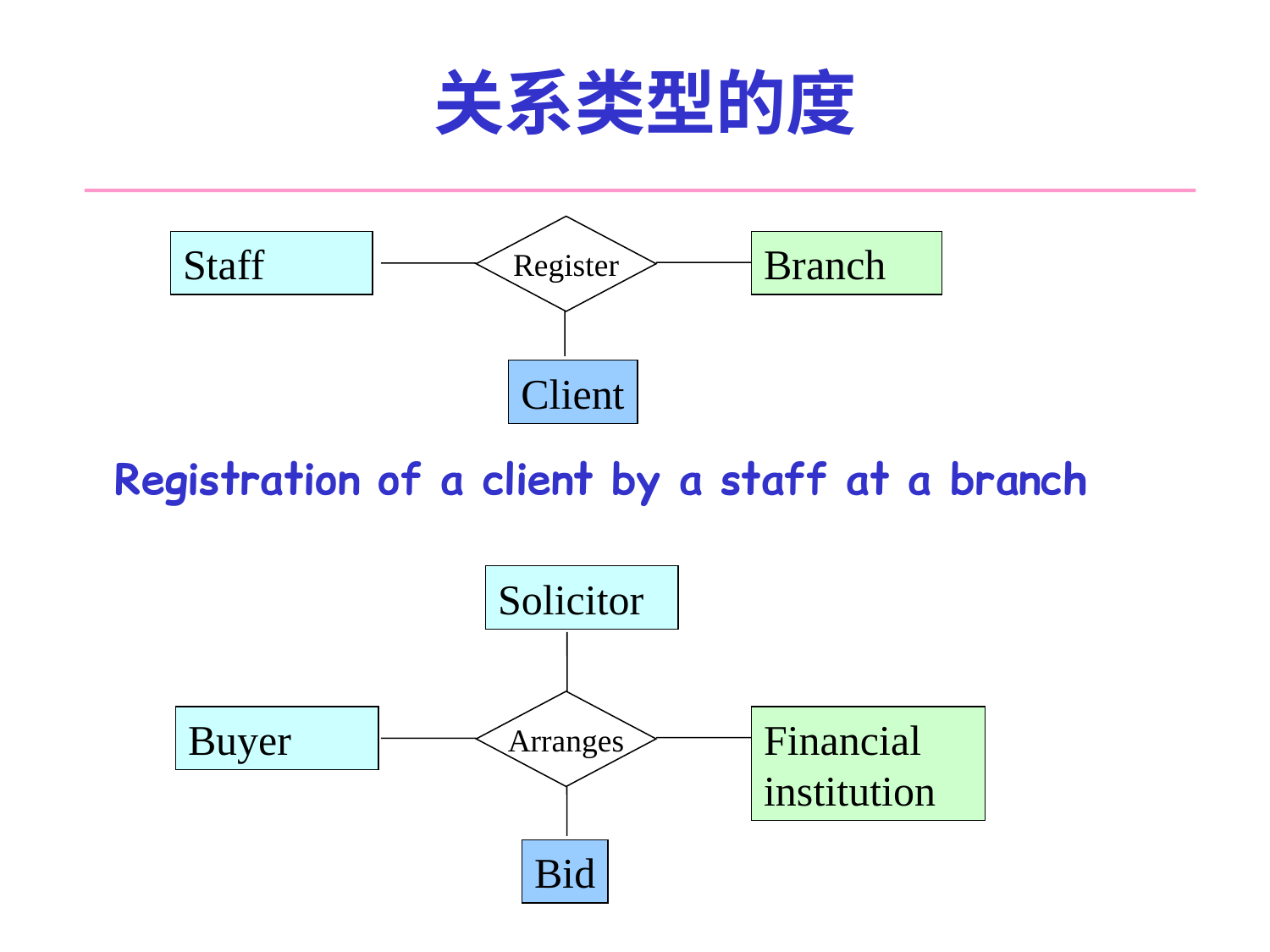

# 关系类型的度
Register
Staff
Branch

Client
Registration of a client by a staff at a branch
Solicitor

Arranges
Buyer
Financial institution

Bid